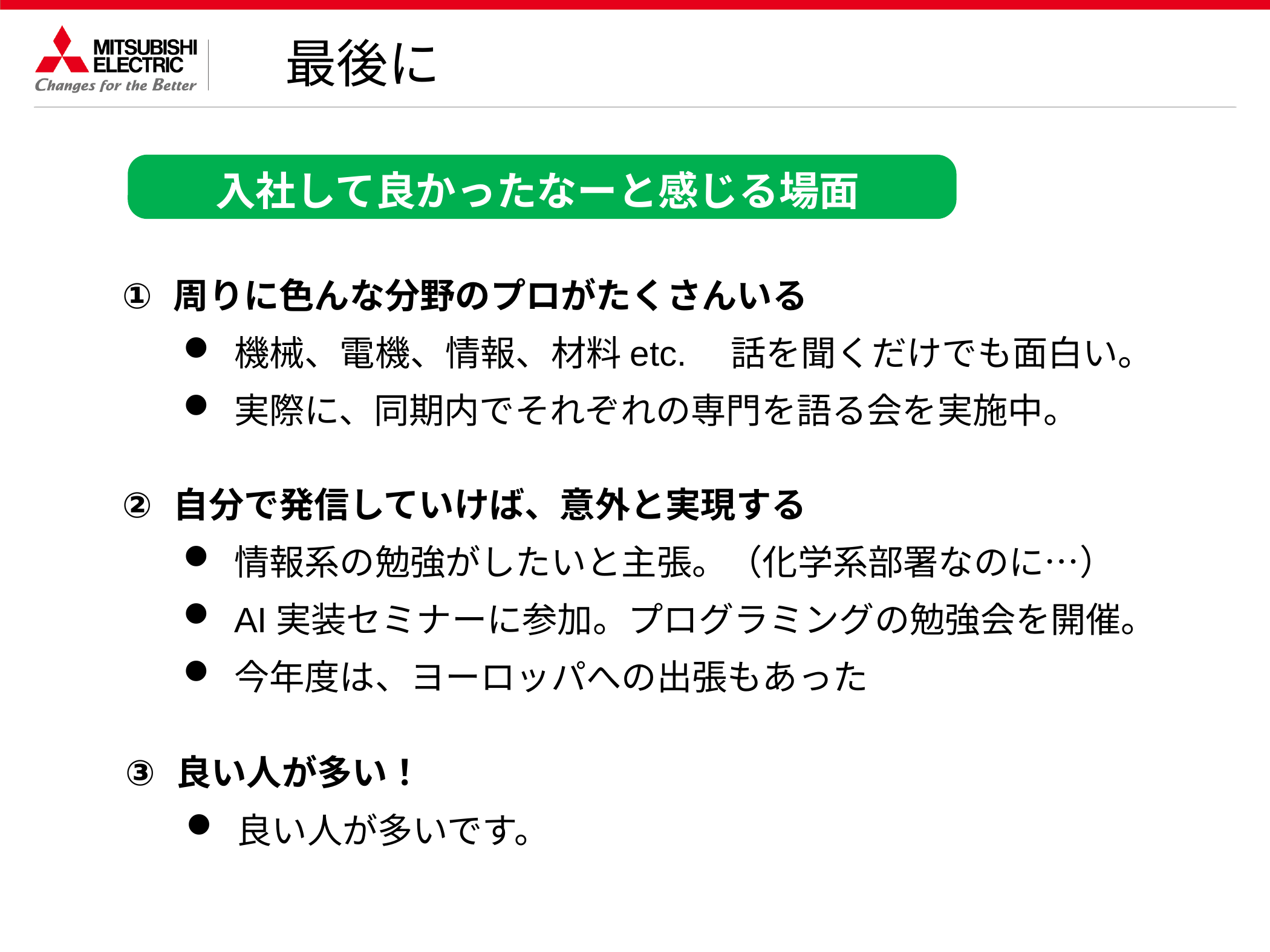

最後に

入社して良かったなーと感じる場面
周りに色んな分野のプロがたくさんいる
機械、電機、情報、材料etc.　話を聞くだけでも面白い。
実際に、同期内でそれぞれの専門を語る会を実施中。
自分で発信していけば、意外と実現する
情報系の勉強がしたいと主張。（化学系部署なのに…）
AI実装セミナーに参加。プログラミングの勉強会を開催。
今年度は、ヨーロッパへの出張もあった
良い人が多い！
良い人が多いです。